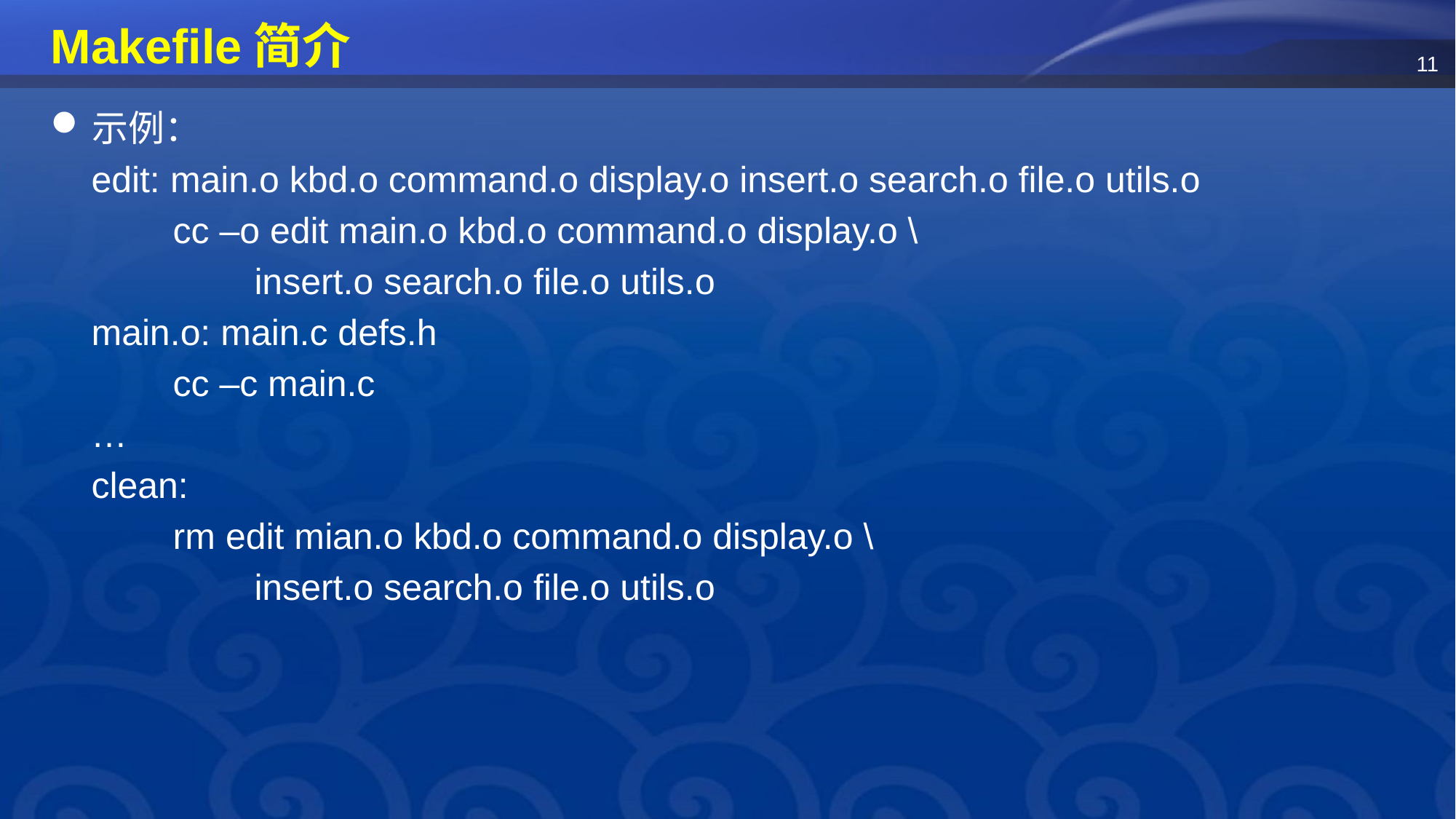

# Makefile简介
示例：
    edit: main.o kbd.o command.o display.o insert.o search.o file.o utils.o
            cc –o edit main.o kbd.o command.o display.o \
                    insert.o search.o file.o utils.o
    main.o: main.c defs.h
            cc –c main.c
    …
    clean:
            rm edit mian.o kbd.o command.o display.o \
                    insert.o search.o file.o utils.o